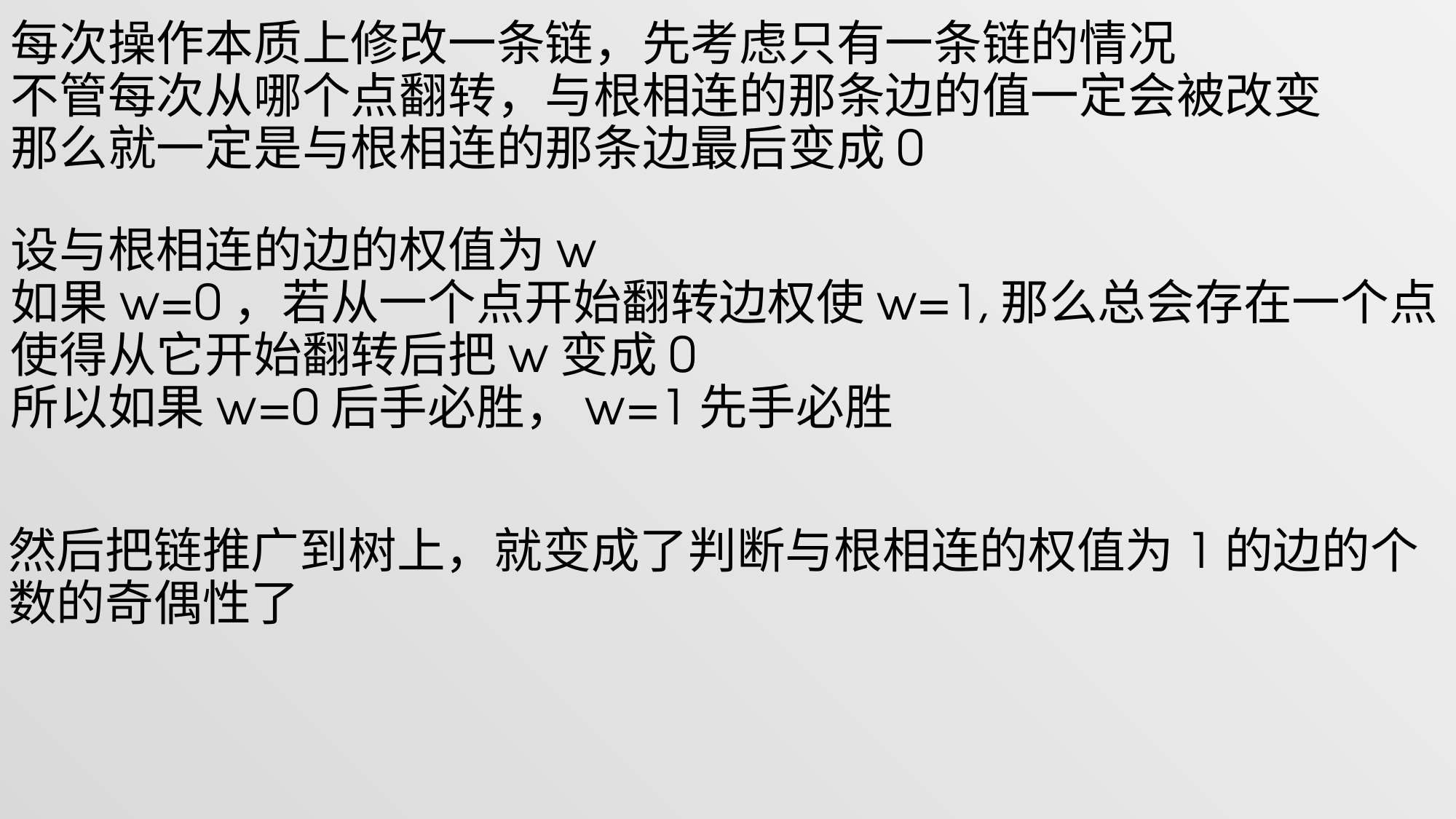

每次操作本质上修改一条链，先考虑只有一条链的情况
不管每次从哪个点翻转，与根相连的那条边的值一定会被改变
那么就一定是与根相连的那条边最后变成0
设与根相连的边的权值为w
如果w=0，若从一个点开始翻转边权使w=1,那么总会存在一个点使得从它开始翻转后把w变成0
所以如果w=0后手必胜，w=1先手必胜
然后把链推广到树上，就变成了判断与根相连的权值为1的边的个数的奇偶性了